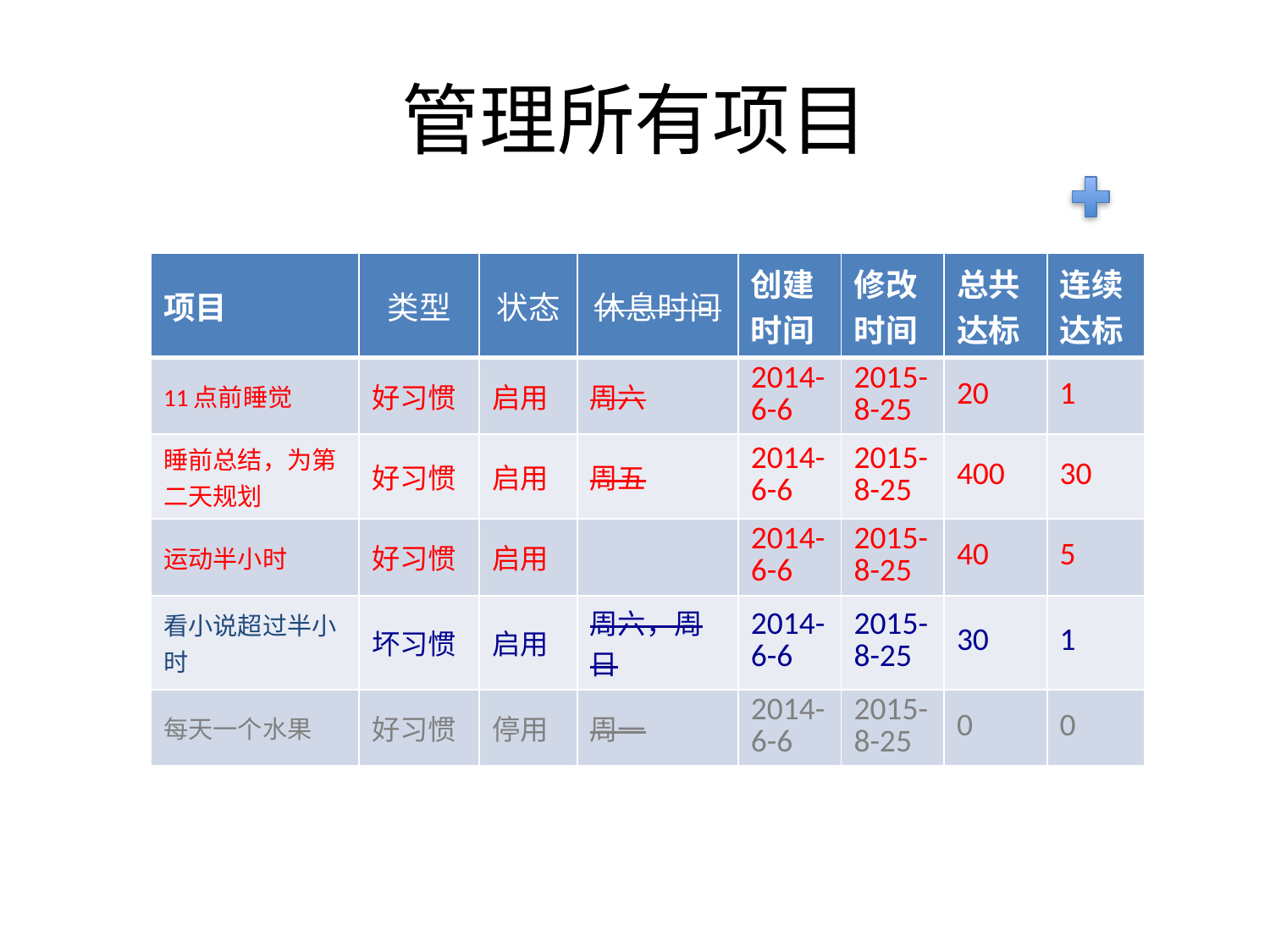

# 管理所有项目

| 项目 | 类型 | 状态 | 休息时间 | 创建时间 | 修改时间 | 总共达标 | 连续达标 |
| --- | --- | --- | --- | --- | --- | --- | --- |
| 11点前睡觉 | 好习惯 | 启用 | 周六 | 2014-6-6 | 2015-8-25 | 20 | 1 |
| 睡前总结，为第二天规划 | 好习惯 | 启用 | 周五 | 2014-6-6 | 2015-8-25 | 400 | 30 |
| 运动半小时 | 好习惯 | 启用 |  | 2014-6-6 | 2015-8-25 | 40 | 5 |
| 看小说超过半小时 | 坏习惯 | 启用 | 周六，周日 | 2014-6-6 | 2015-8-25 | 30 | 1 |
| 每天一个水果 | 好习惯 | 停用 | 周一 | 2014-6-6 | 2015-8-25 | 0 | 0 |